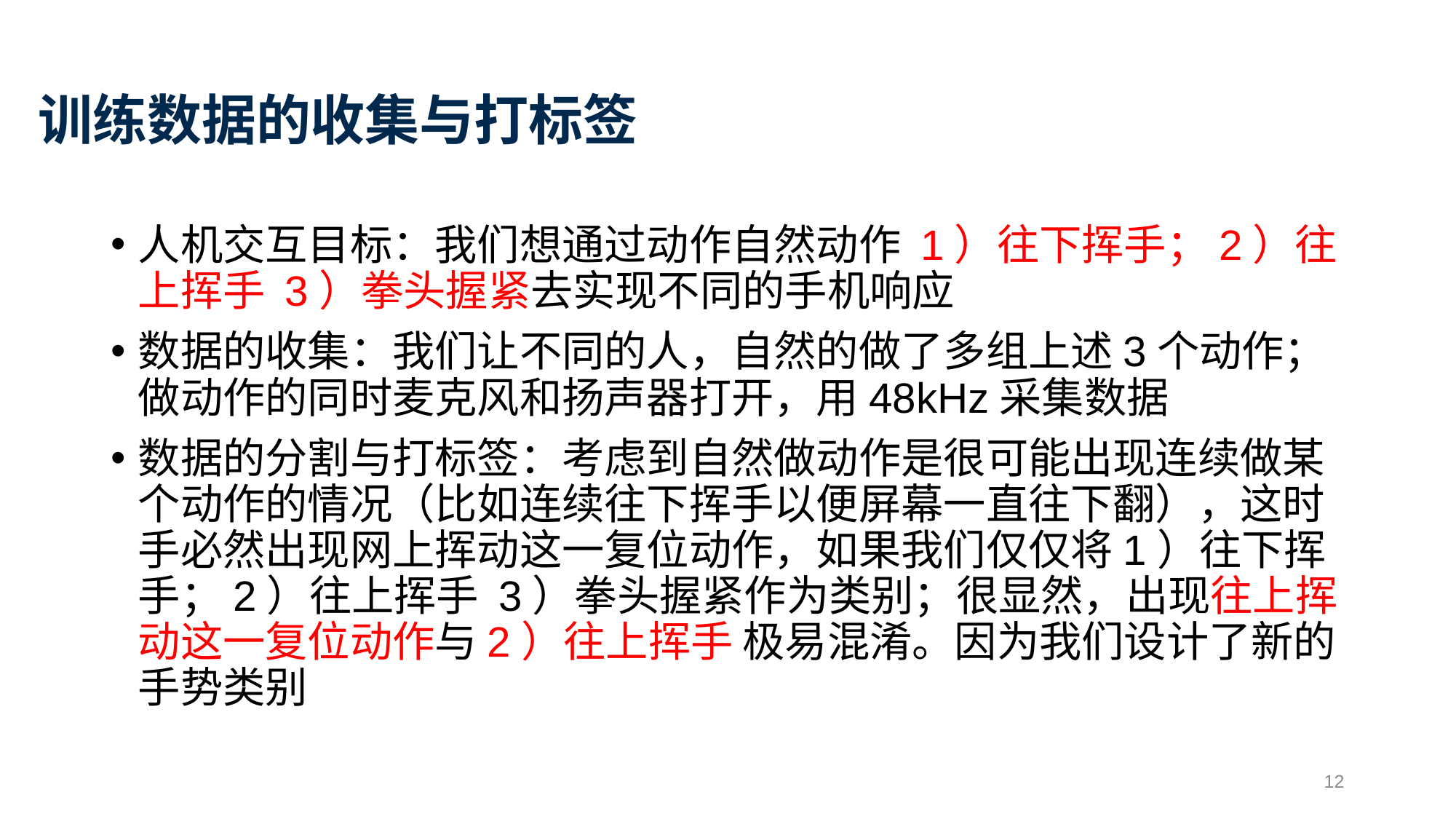

# 训练数据的收集与打标签

人机交互目标：我们想通过动作自然动作 1）往下挥手；2）往上挥手 3）拳头握紧去实现不同的手机响应
数据的收集：我们让不同的人，自然的做了多组上述3个动作；做动作的同时麦克风和扬声器打开，用48kHz采集数据
数据的分割与打标签：考虑到自然做动作是很可能出现连续做某个动作的情况（比如连续往下挥手以便屏幕一直往下翻），这时手必然出现网上挥动这一复位动作，如果我们仅仅将1）往下挥手；2）往上挥手 3）拳头握紧作为类别；很显然，出现往上挥动这一复位动作与2）往上挥手 极易混淆。因为我们设计了新的手势类别

12